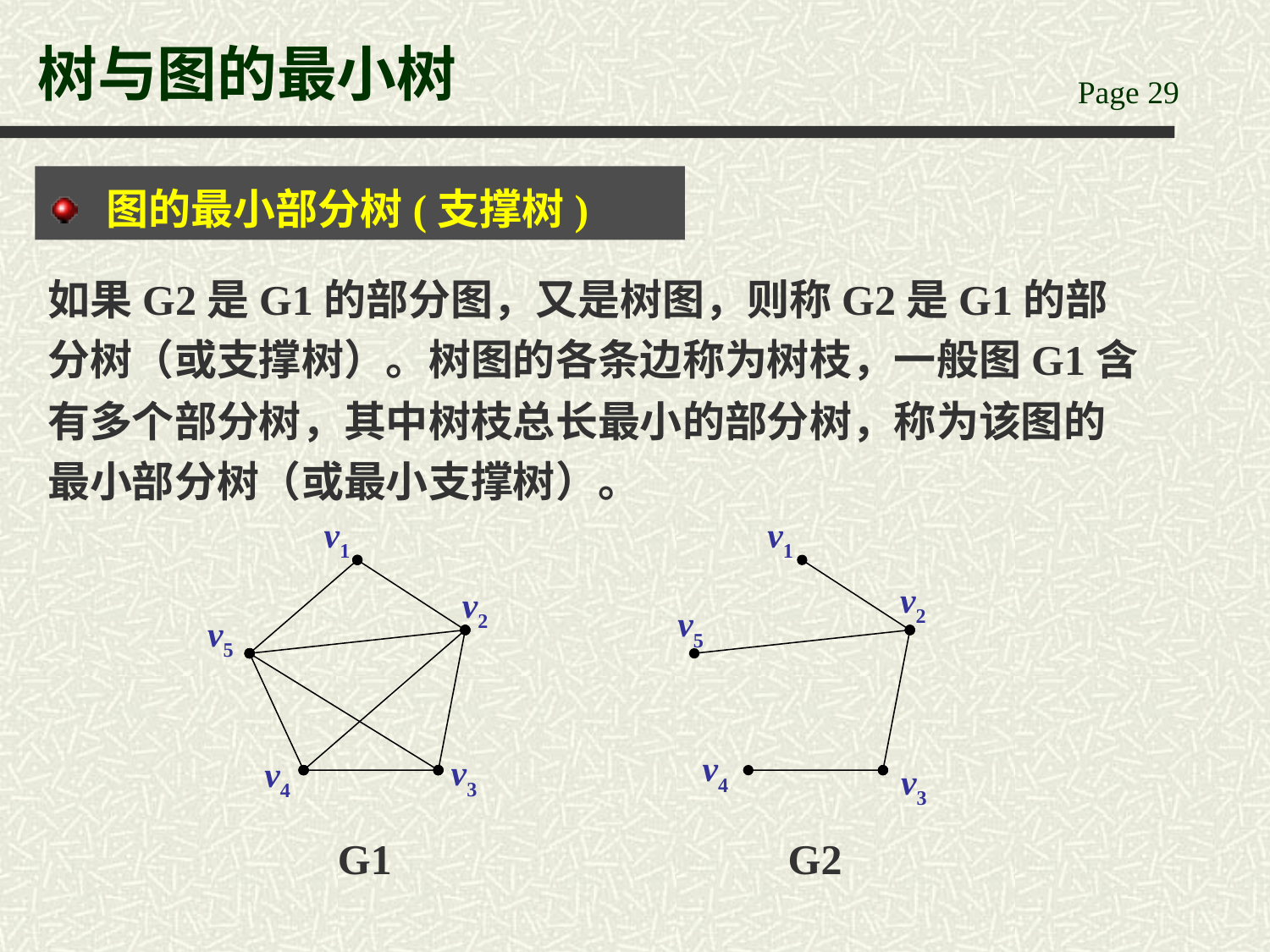

# 树与图的最小树
  图的最小部分树(支撑树)
如果G2是G1的部分图，又是树图，则称G2是G1的部分树（或支撑树）。树图的各条边称为树枝，一般图G1含有多个部分树，其中树枝总长最小的部分树，称为该图的最小部分树（或最小支撑树）。
v1

v2

v5

v3

v4

v1

v2

v5

v4

v3

G1
G2